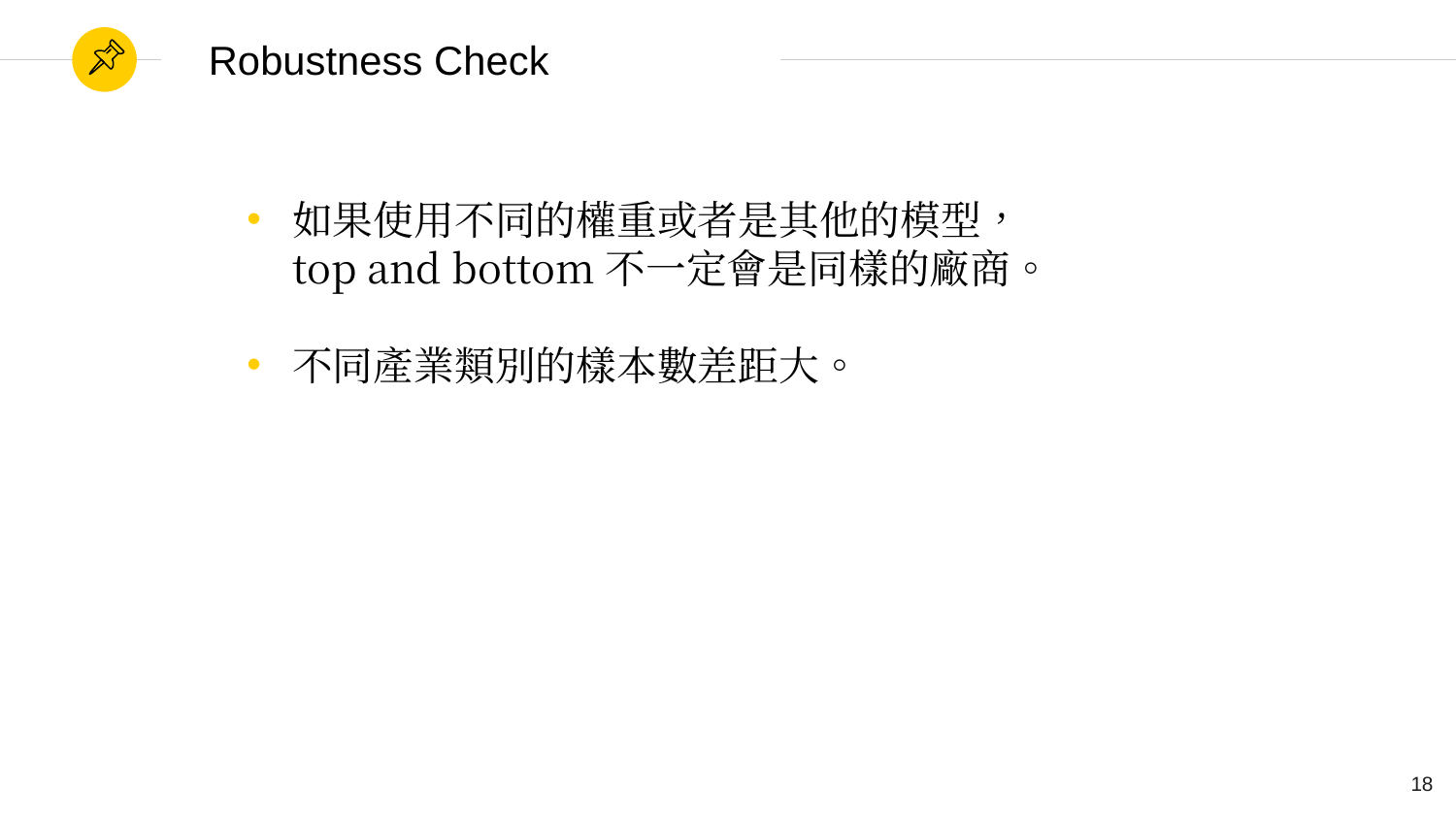

Robustness Check

如果使用不同的權重或者是其他的模型，
top and bottom不一定會是同樣的廠商。
不同產業類別的樣本數差距大。
18